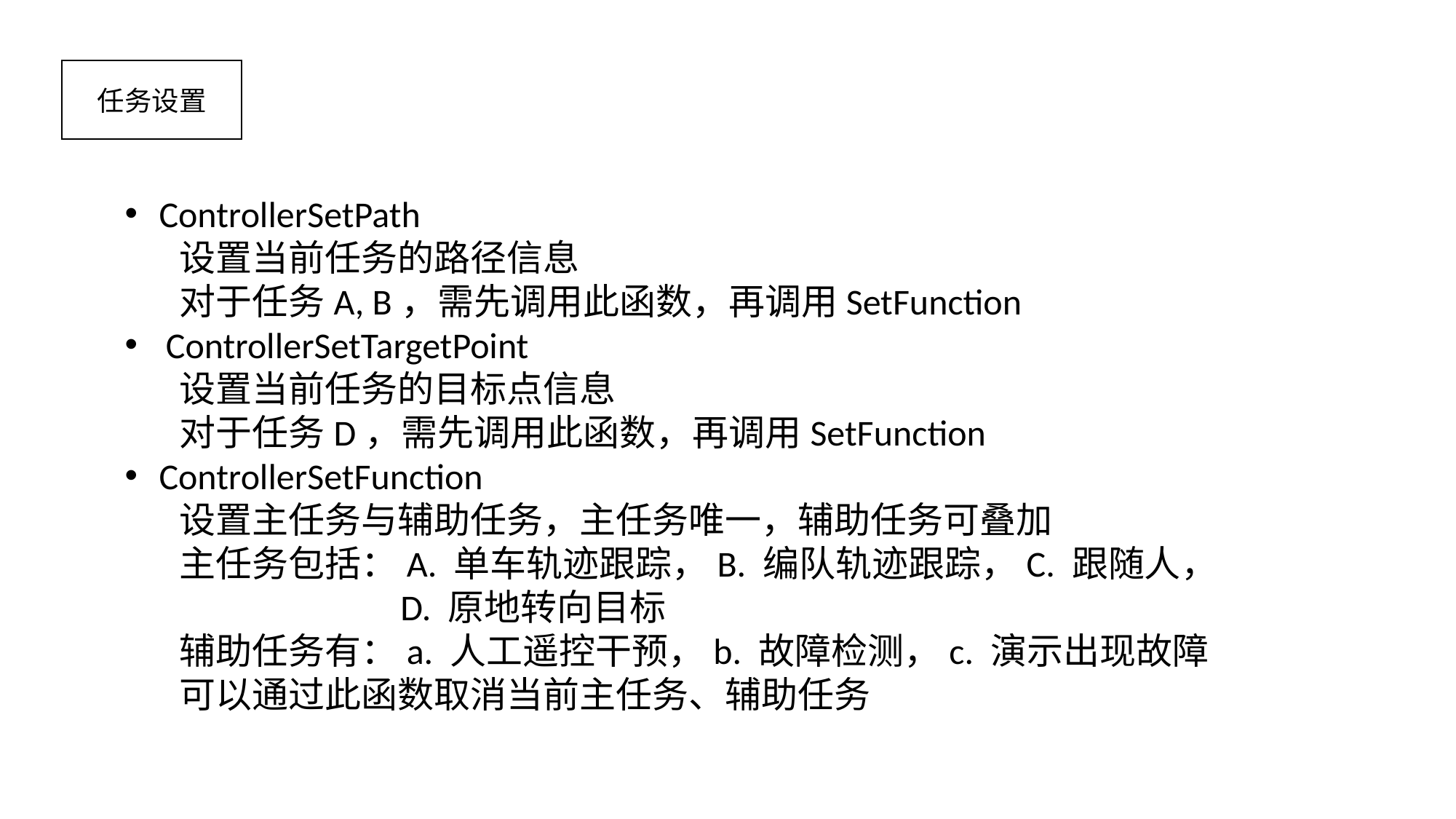

任务设置
ControllerSetPath
设置当前任务的路径信息
对于任务A, B，需先调用此函数，再调用SetFunction
ControllerSetTargetPoint
设置当前任务的目标点信息
对于任务D，需先调用此函数，再调用SetFunction
ControllerSetFunction
设置主任务与辅助任务，主任务唯一，辅助任务可叠加
主任务包括：A. 单车轨迹跟踪，B. 编队轨迹跟踪，C. 跟随人，
                           D. 原地转向目标
辅助任务有：a. 人工遥控干预，b. 故障检测，c. 演示出现故障
可以通过此函数取消当前主任务、辅助任务